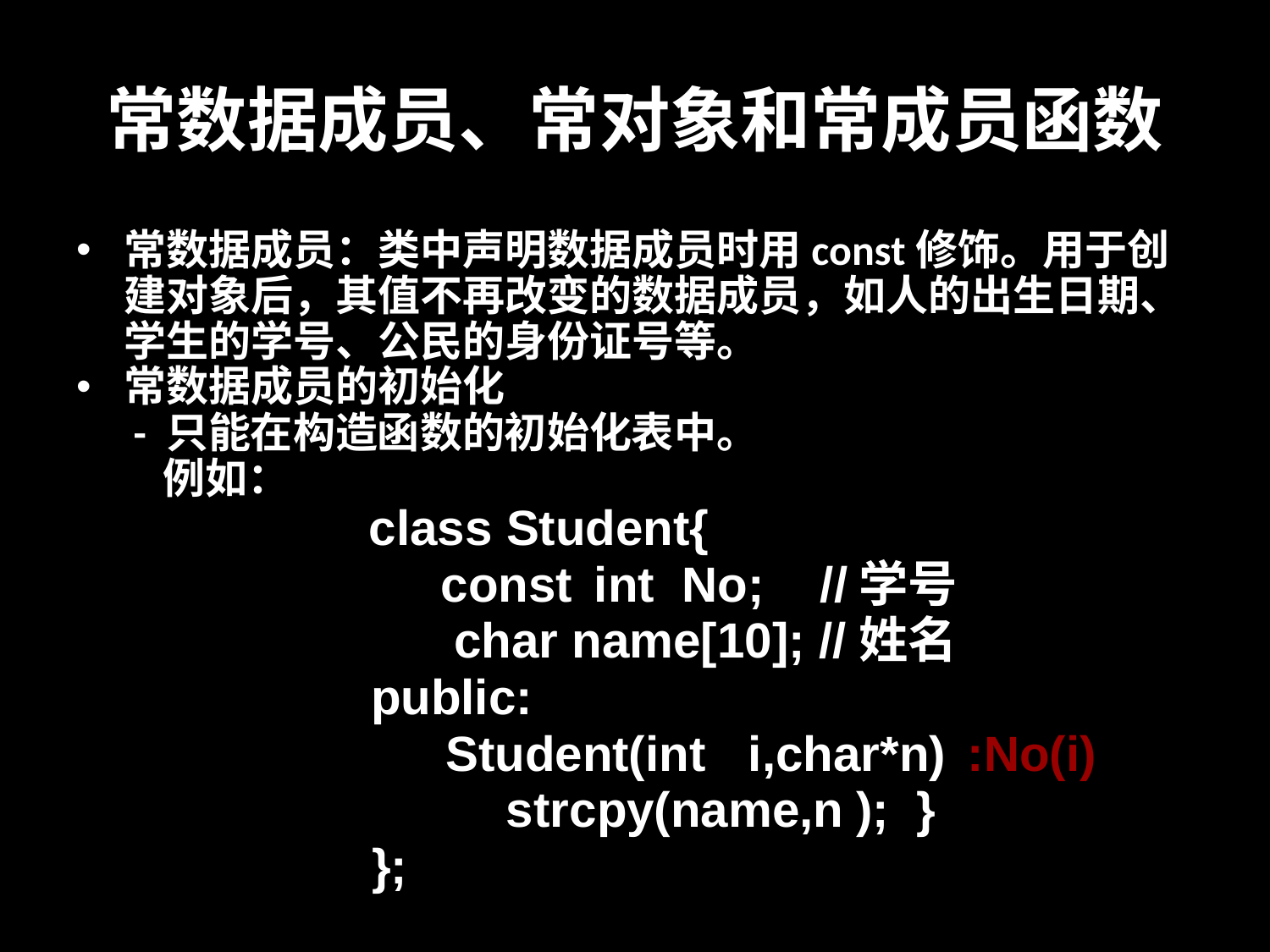

# 常数据成员、常对象和常成员函数
常数据成员：类中声明数据成员时用const修饰。用于创建对象后，其值不再改变的数据成员，如人的出生日期、学生的学号、公民的身份证号等。
常数据成员的初始化
      - 只能在构造函数的初始化表中。
        例如：

class Student{
const
int
No;
//
学号
char name[10]; //
姓名
public:
Student(int
i,char*n)
:No(i)
{
strcpy(name,n
);  }
};